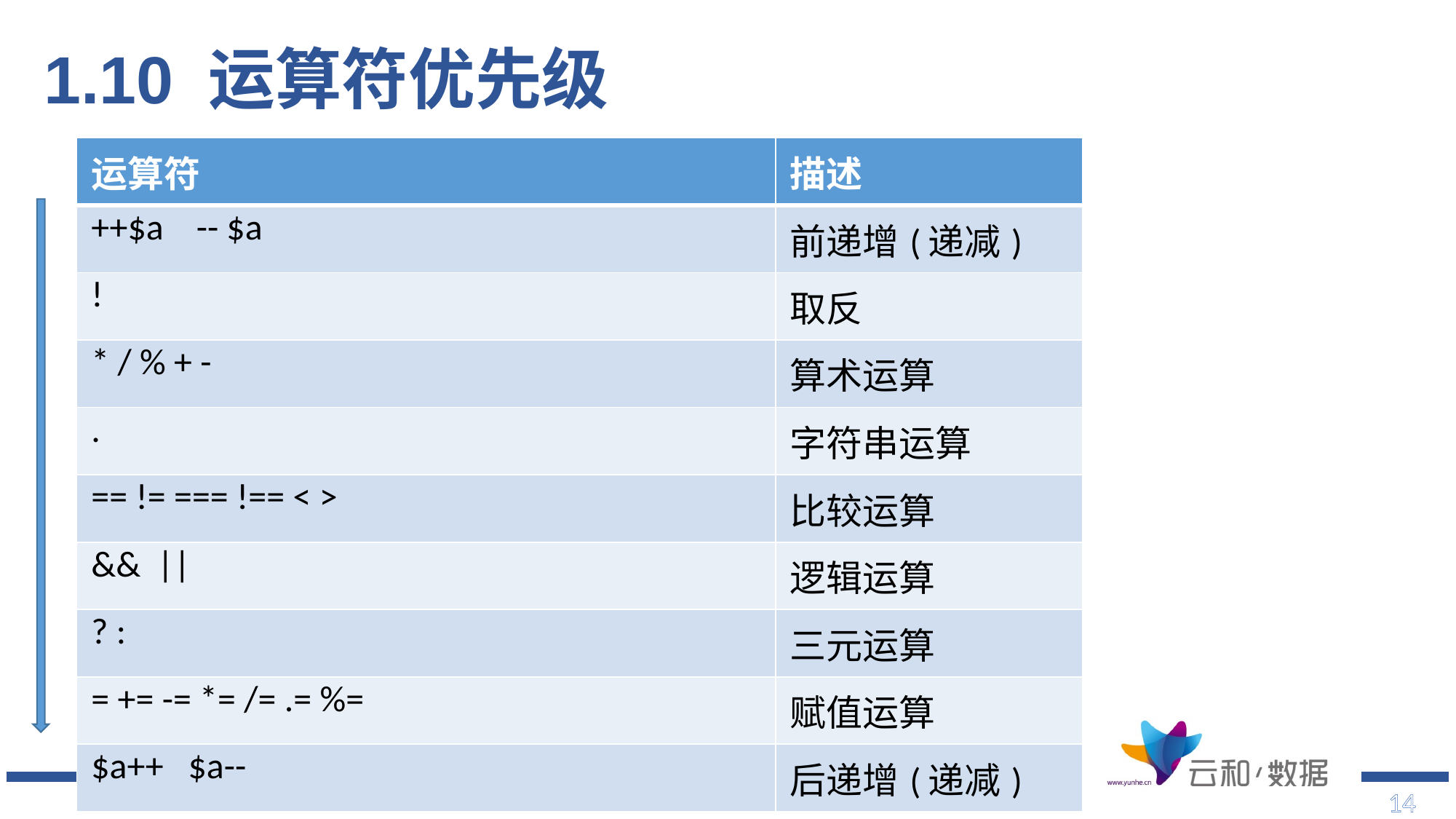

# 1.10 运算符优先级
| 运算符 | 描述 |
| --- | --- |
| ++$a -- $a | 前递增(递减) |
| ! | 取反 |
| \* / % + - | 算术运算 |
| . | 字符串运算 |
| == != === !== < > | 比较运算 |
| && || | 逻辑运算 |
| ? : | 三元运算 |
| = += -= \*= /= .= %= | 赋值运算 |
| $a++ $a-- | 后递增(递减) |